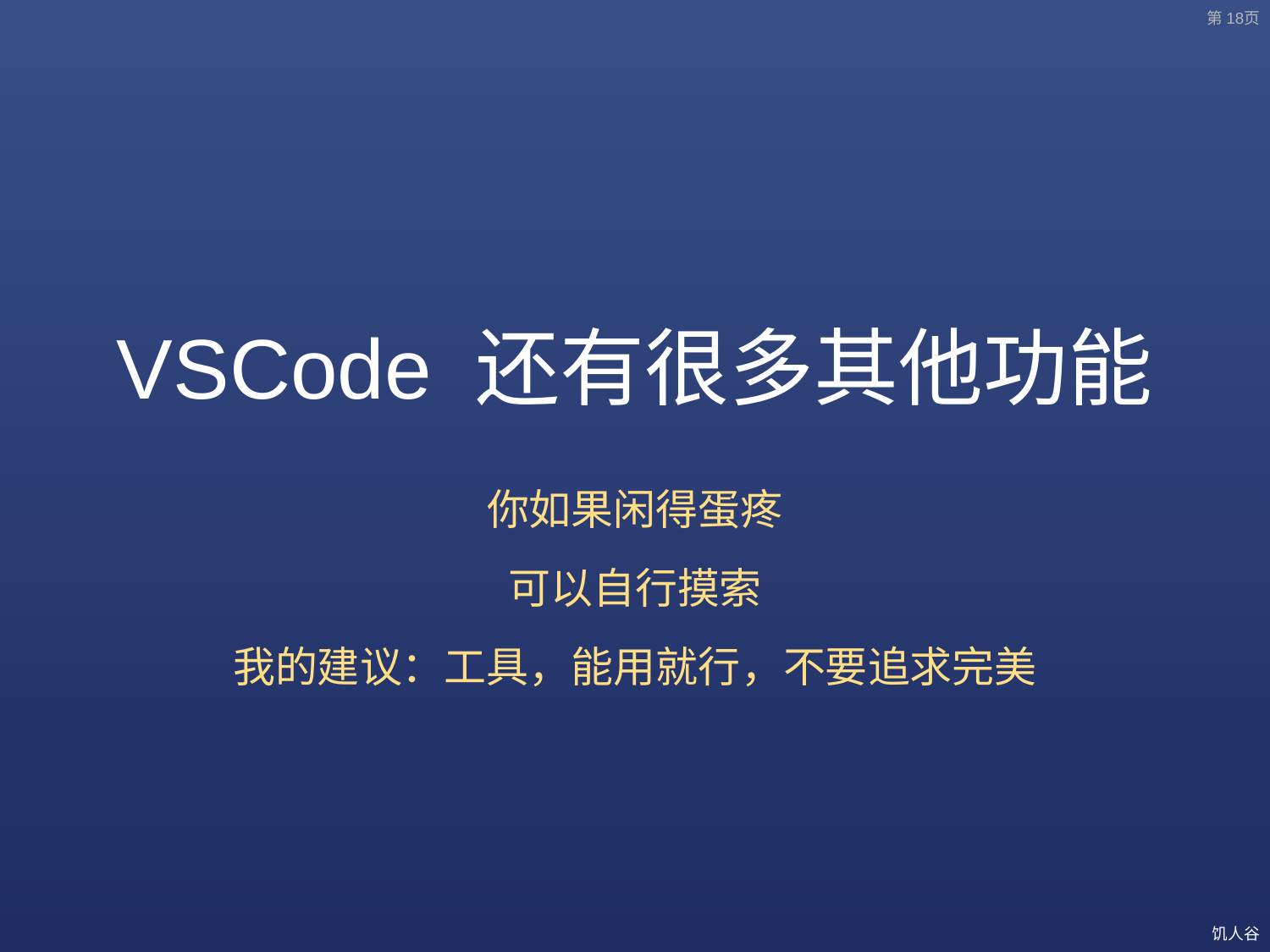

第18页
# VSCode 还有很多其他功能
你如果闲得蛋疼
可以自行摸索
我的建议：工具，能用就行，不要追求完美
饥人谷